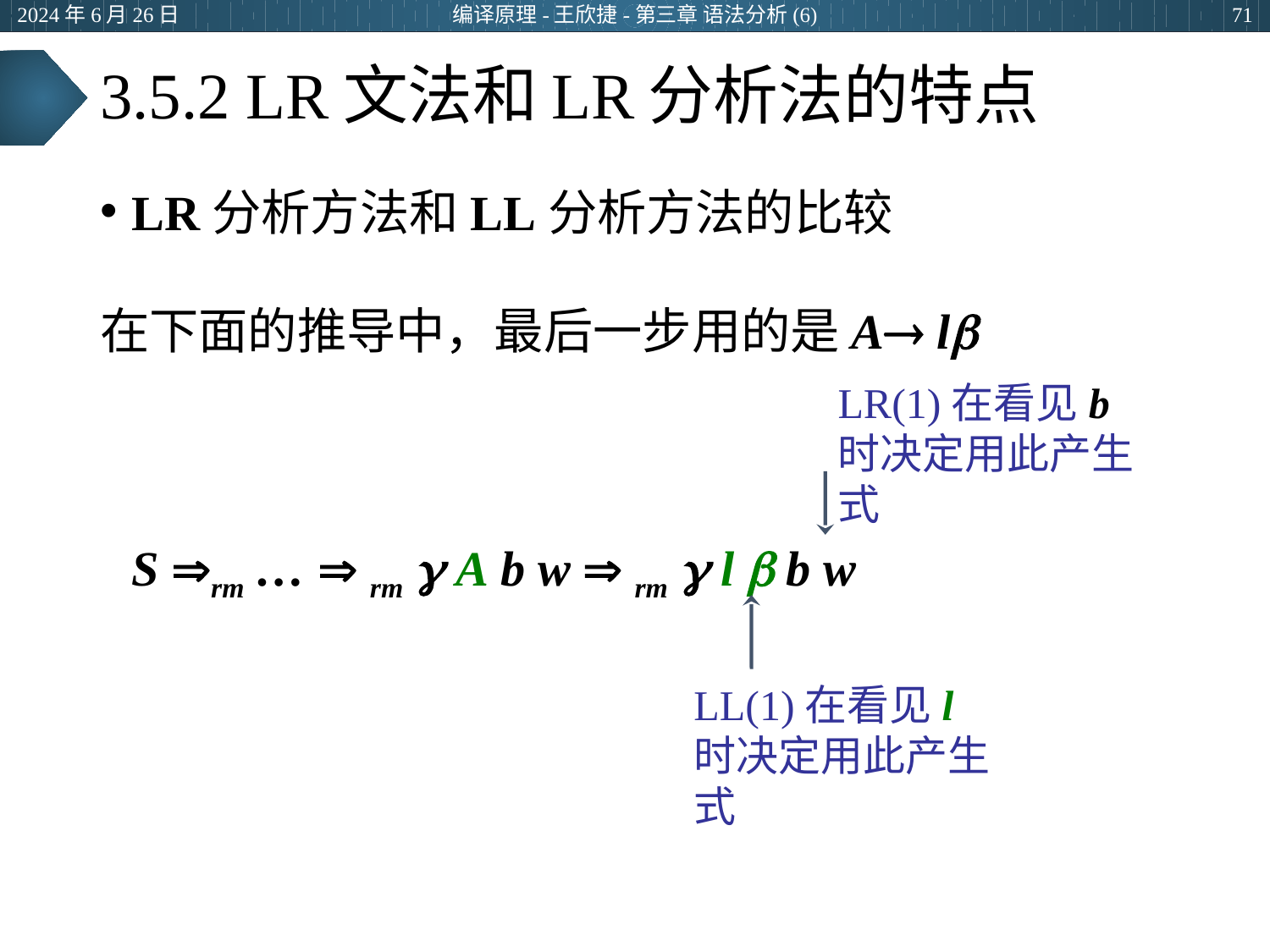

2024年6月26日
编译原理-王欣捷-第三章 语法分析(6)
71
# 3.5.2 LR文法和LR分析法的特点
LR分析方法和LL分析方法的比较

在下面的推导中，最后一步用的是A→ lβ

	S ⇒rm … ⇒ rm γ A b w ⇒ rm γ l β b w

LR(1)在看见b时决定用此产生式

LL(1)在看见l时决定用此产生式